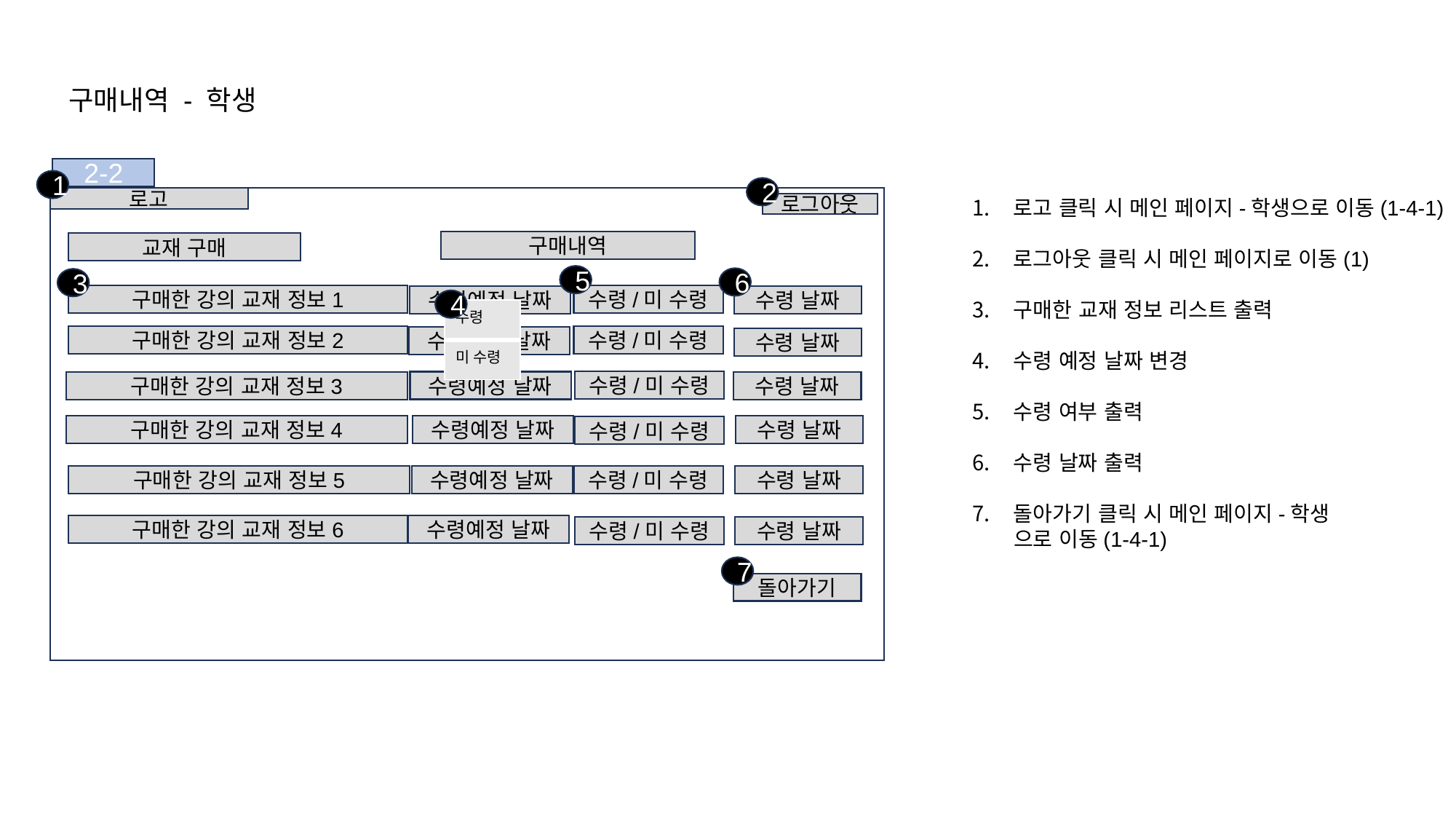

구매내역 - 학생
2-2
1
2

로고
로고 클릭 시 메인 페이지-학생으로 이동(1-4-1)

로그아웃 클릭 시 메인 페이지로 이동(1)

구매한 교재 정보 리스트 출력

수령 예정 날짜 변경

수령 여부 출력

수령 날짜 출력

돌아가기 클릭 시 메인 페이지-학생
      으로 이동(1-4-1)

로그아웃
구매내역
교재 구매
5
6
3
구매한 강의 교재 정보1
수령/미 수령
수령예정 날짜
수령 날짜
4
| 수령 |
| --- |
| 미 수령 |
구매한 강의 교재 정보2
수령/미 수령
수령예정 날짜
수령 날짜
수령/미 수령
수령예정 날짜
구매한 강의 교재 정보3
수령 날짜
구매한 강의 교재 정보4
수령예정 날짜
수령 날짜
수령/미 수령
구매한 강의 교재 정보5
수령/미 수령
수령 날짜
수령예정 날짜
구매한 강의 교재 정보6
수령예정 날짜
수령/미 수령
수령 날짜
7
돌아가기